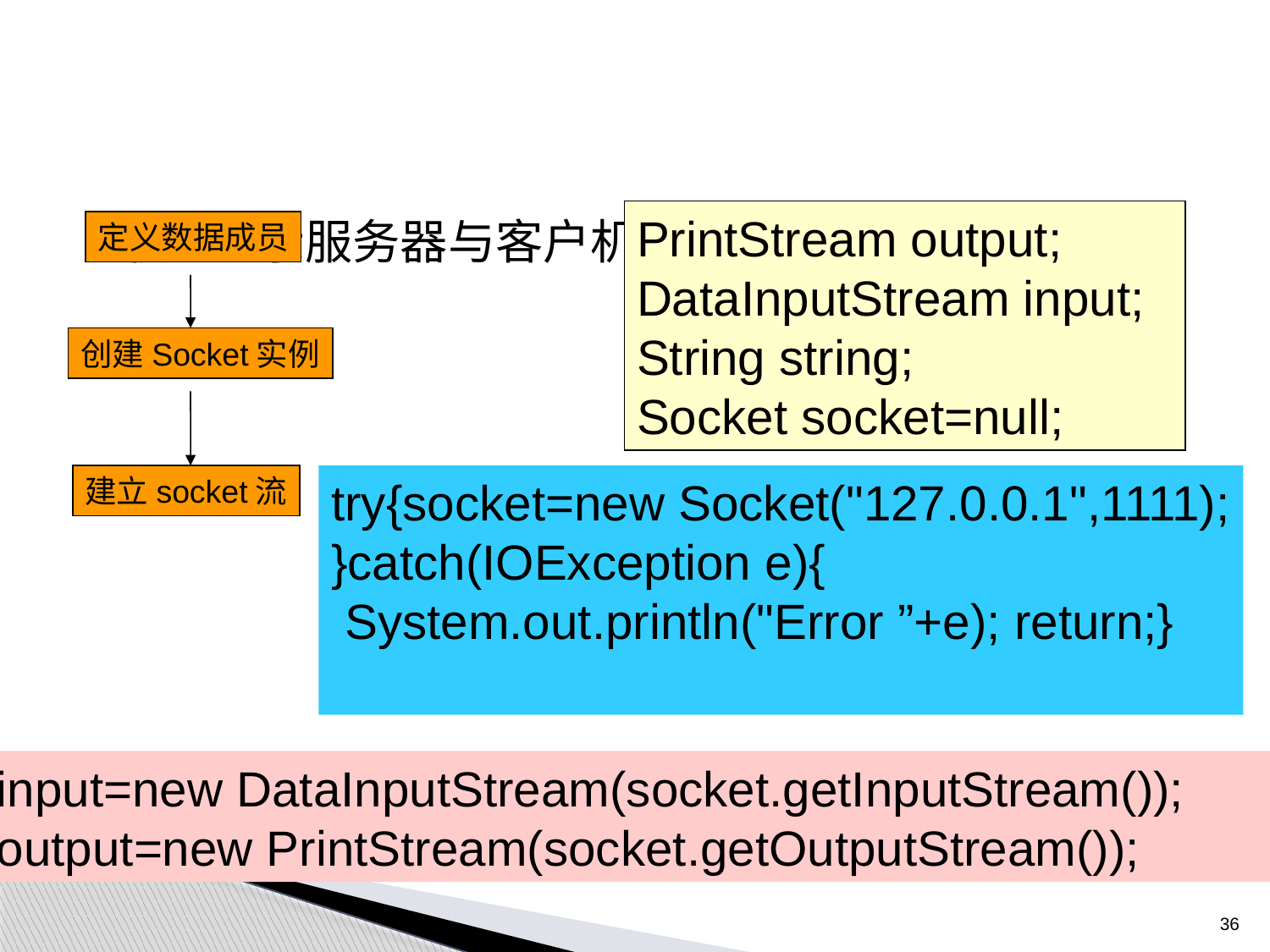

PrintStream output;
DataInputStream input;
String string;
Socket socket=null;
例:显示服务器与客户机间的通信(客户端)
定义数据成员

创建Socket实例

建立socket流
try{socket=new Socket("127.0.0.1",1111);
}catch(IOException e){
 System.out.println("Error ”+e); return;}

input=new DataInputStream(socket.getInputStream());
output=new PrintStream(socket.getOutputStream());
36